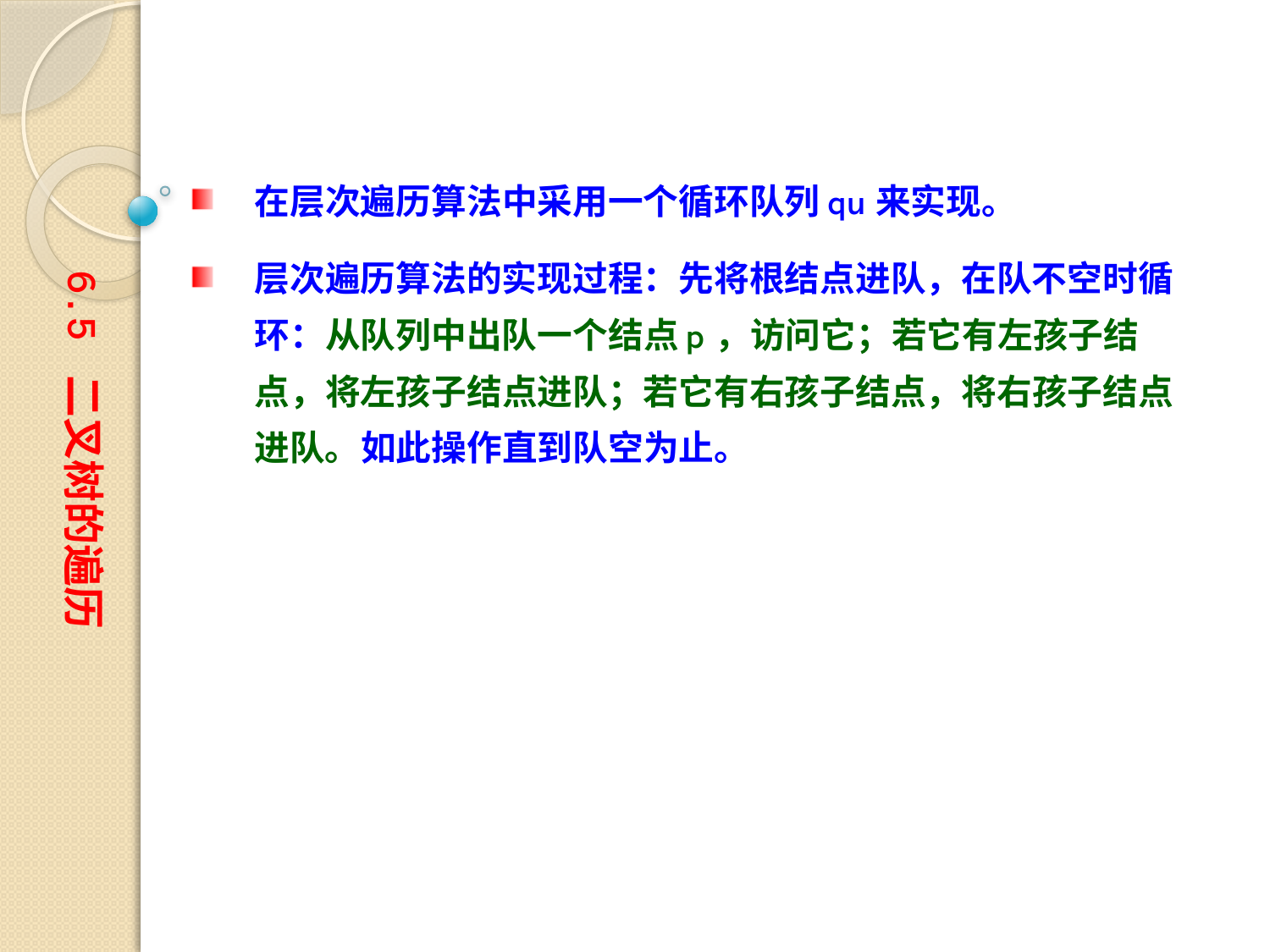

在层次遍历算法中采用一个循环队列qu来实现。
层次遍历算法的实现过程：先将根结点进队，在队不空时循环：从队列中出队一个结点p，访问它；若它有左孩子结点，将左孩子结点进队；若它有右孩子结点，将右孩子结点进队。如此操作直到队空为止。
6.5 二叉树的遍历